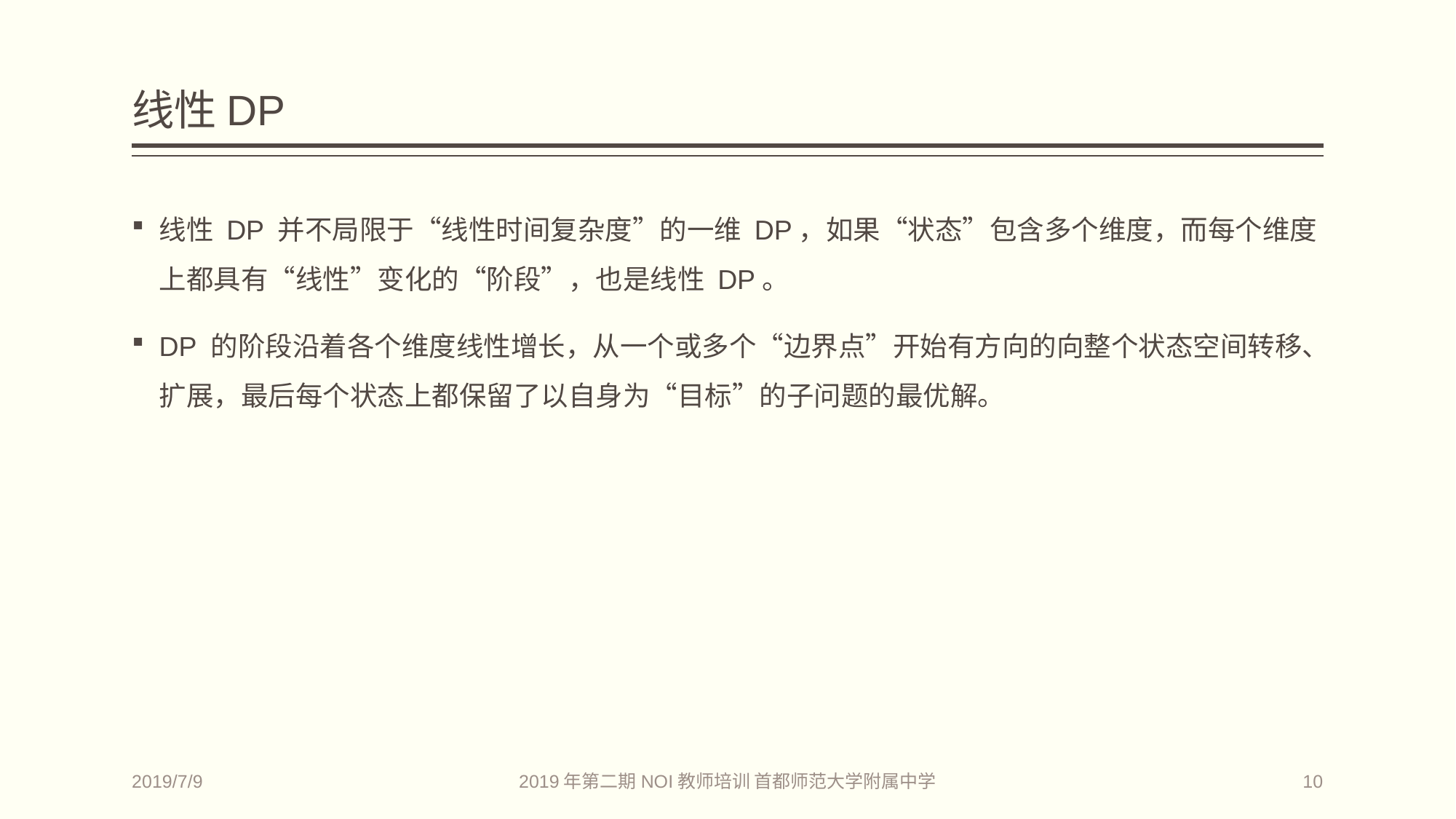

# 线性DP
线性 DP 并不局限于“线性时间复杂度”的一维 DP，如果“状态”包含多个维度，而每个维度上都具有“线性”变化的“阶段”，也是线性 DP。
DP 的阶段沿着各个维度线性增长，从一个或多个“边界点”开始有方向的向整个状态空间转移、扩展，最后每个状态上都保留了以自身为“目标”的子问题的最优解。
2019年第二期NOI教师培训 首都师范大学附属中学
2019/7/9
10